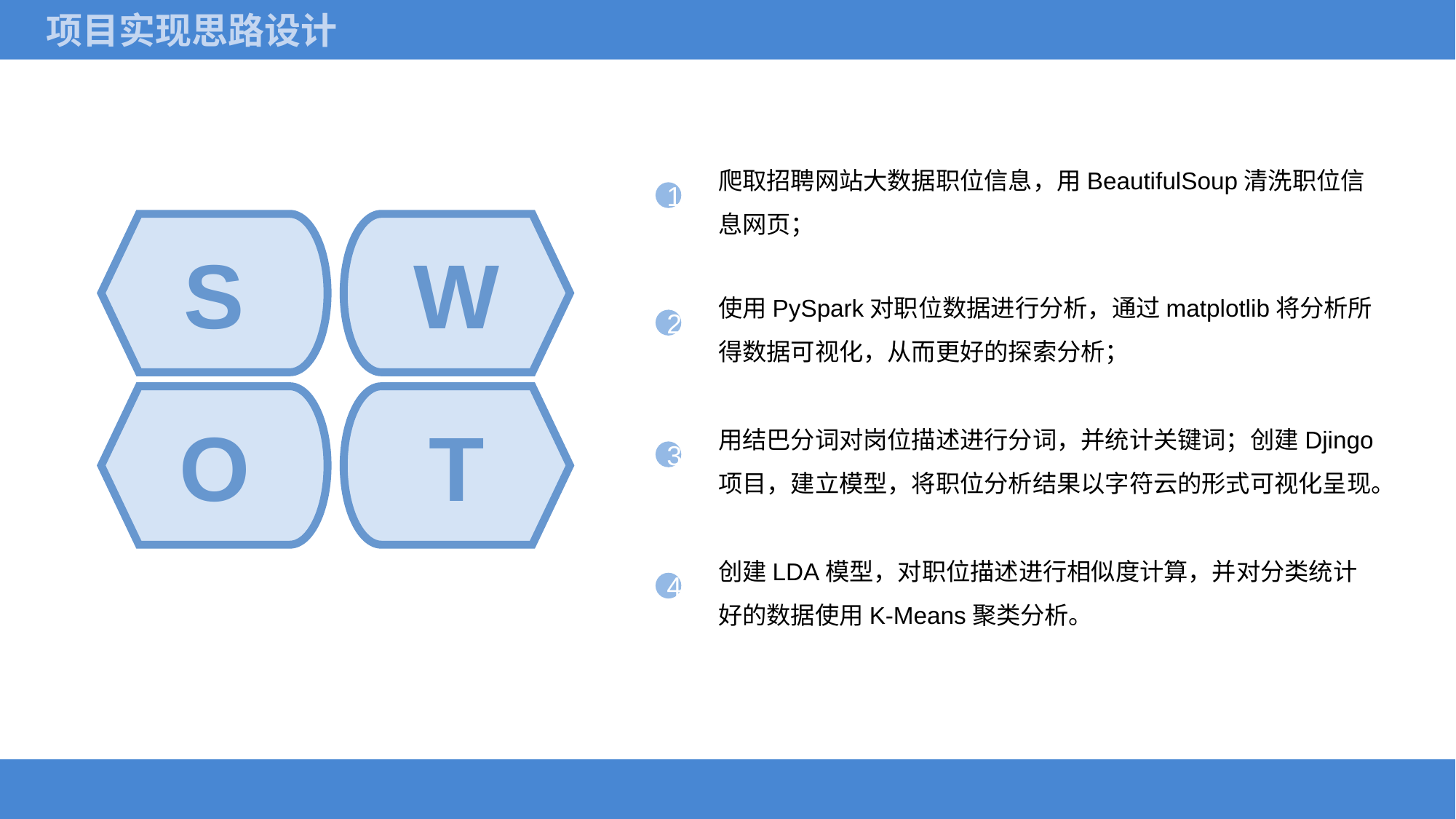

项目实现思路设计
爬取招聘网站大数据职位信息，用BeautifulSoup清洗职位信息网页；
1

W
S
使用PySpark对职位数据进行分析，通过matplotlib将分析所得数据可视化，从而更好的探索分析；
2

T
用结巴分词对岗位描述进行分词，并统计关键词；创建Djingo项目，建立模型，将职位分析结果以字符云的形式可视化呈现。
O
3
创建LDA模型，对职位描述进行相似度计算，并对分类统计好的数据使用K-Means聚类分析。
4